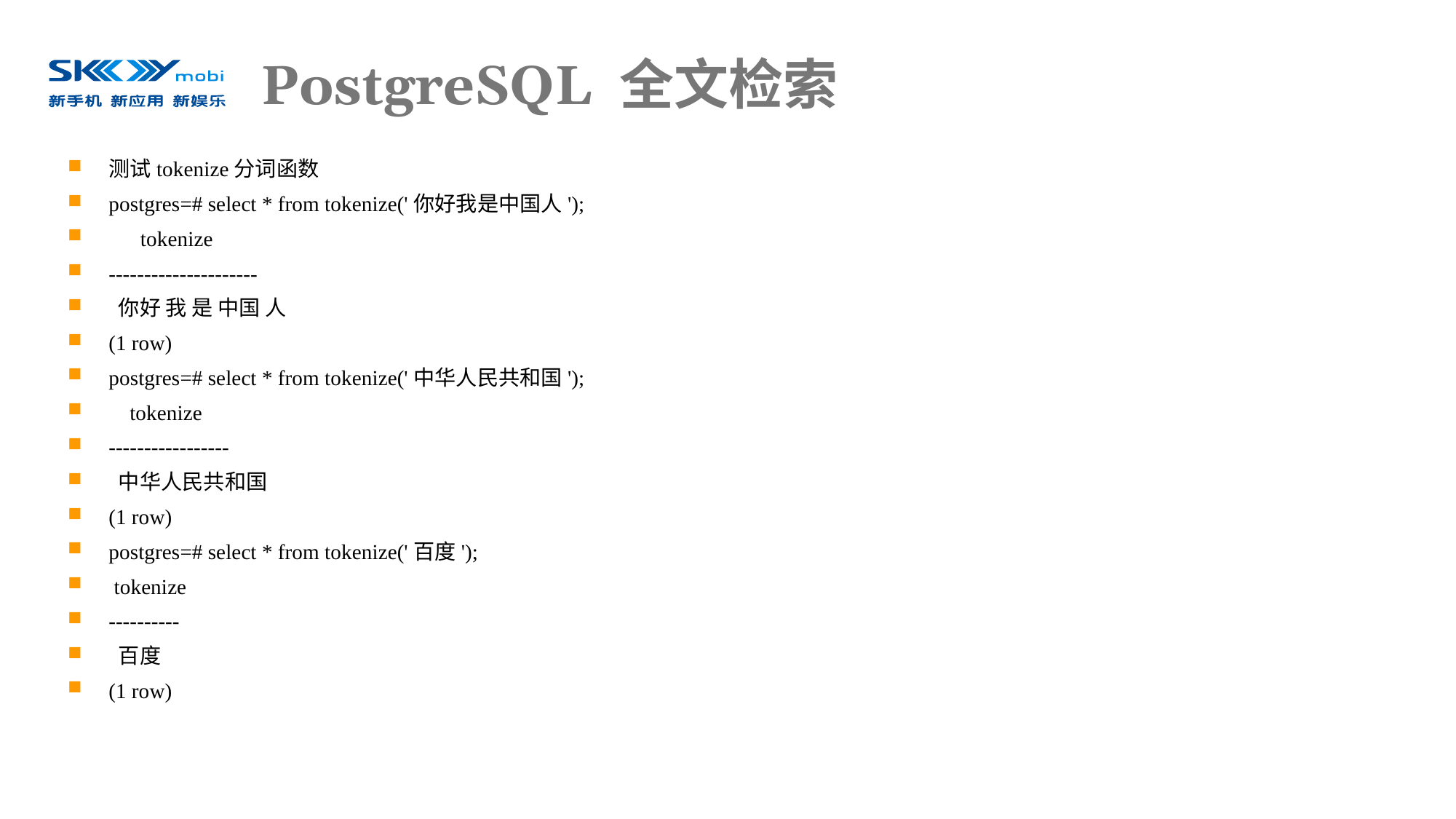

# PostgreSQL 全文检索
测试tokenize分词函数
postgres=# select * from tokenize('你好我是中国人');
      tokenize
---------------------
 你好 我 是 中国 人
(1 row)
postgres=# select * from tokenize('中华人民共和国');
    tokenize
-----------------
 中华人民共和国
(1 row)
postgres=# select * from tokenize('百度');
 tokenize
----------
 百度
(1 row)